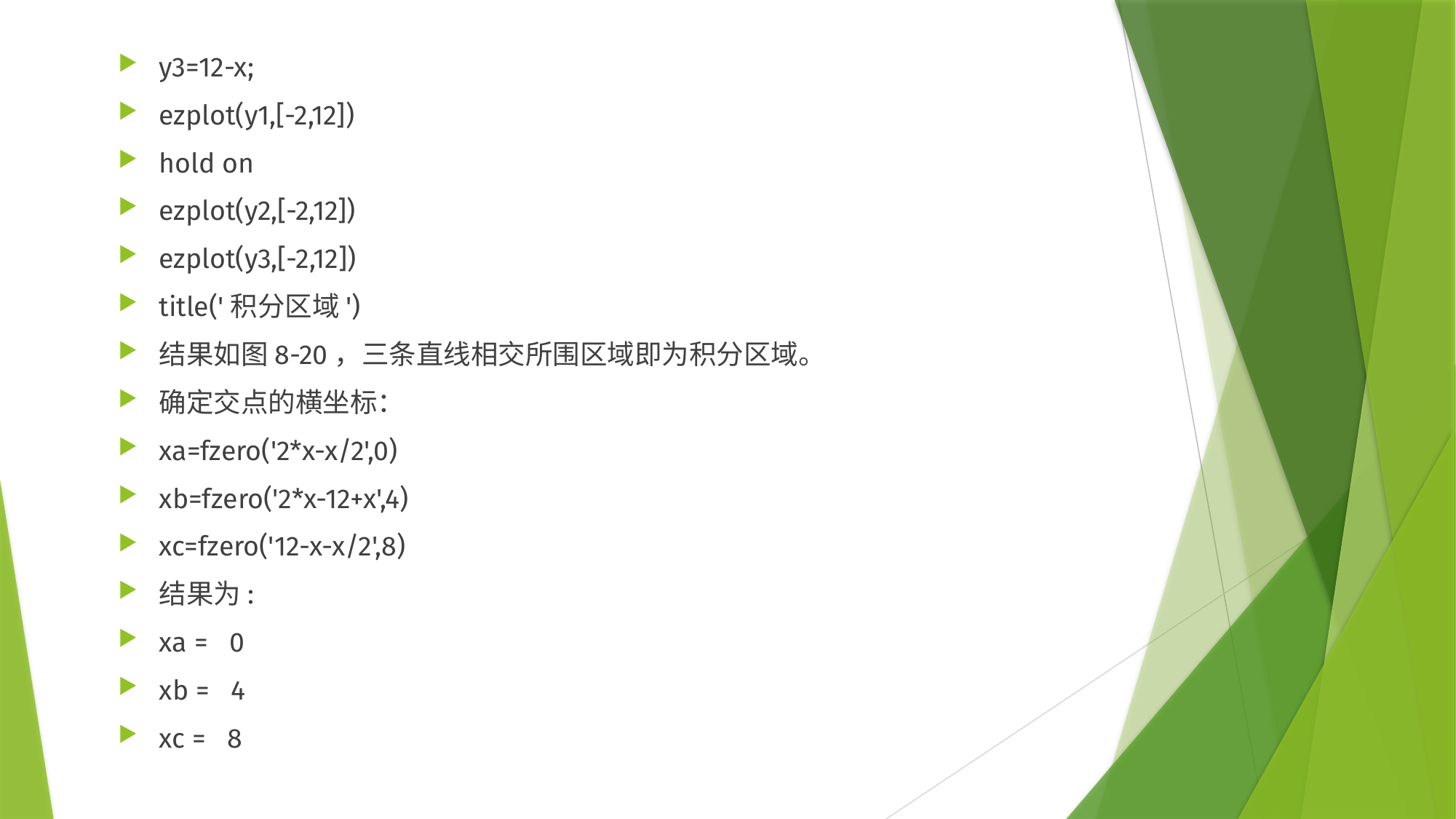

y3=12-x;
ezplot(y1,[-2,12])
hold on
ezplot(y2,[-2,12])
ezplot(y3,[-2,12])
title('积分区域')
结果如图8-20，三条直线相交所围区域即为积分区域。
确定交点的横坐标：
xa=fzero('2*x-x/2',0)
xb=fzero('2*x-12+x',4)
xc=fzero('12-x-x/2',8)
结果为:
xa =   0
xb =   4
xc =   8